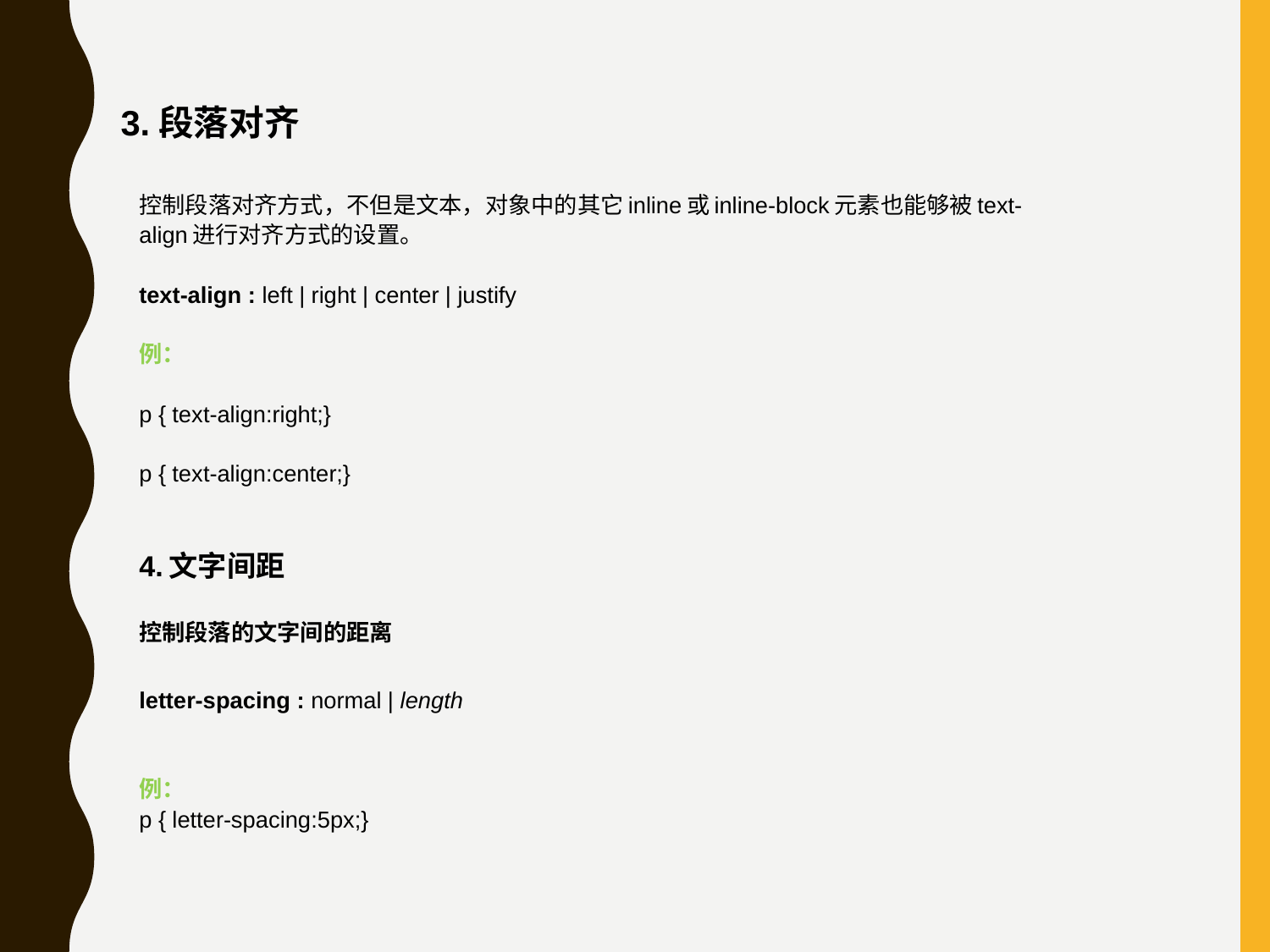

3.段落对齐
控制段落对齐方式，不但是文本，对象中的其它inline或inline-block元素也能够被text-
align进行对齐方式的设置。

text-align : left | right | center | justify

例：

p { text-align:right;}

p { text-align:center;}

4.文字间距

控制段落的文字间的距离

letter-spacing : normal | length

例：
p { letter-spacing:5px;}